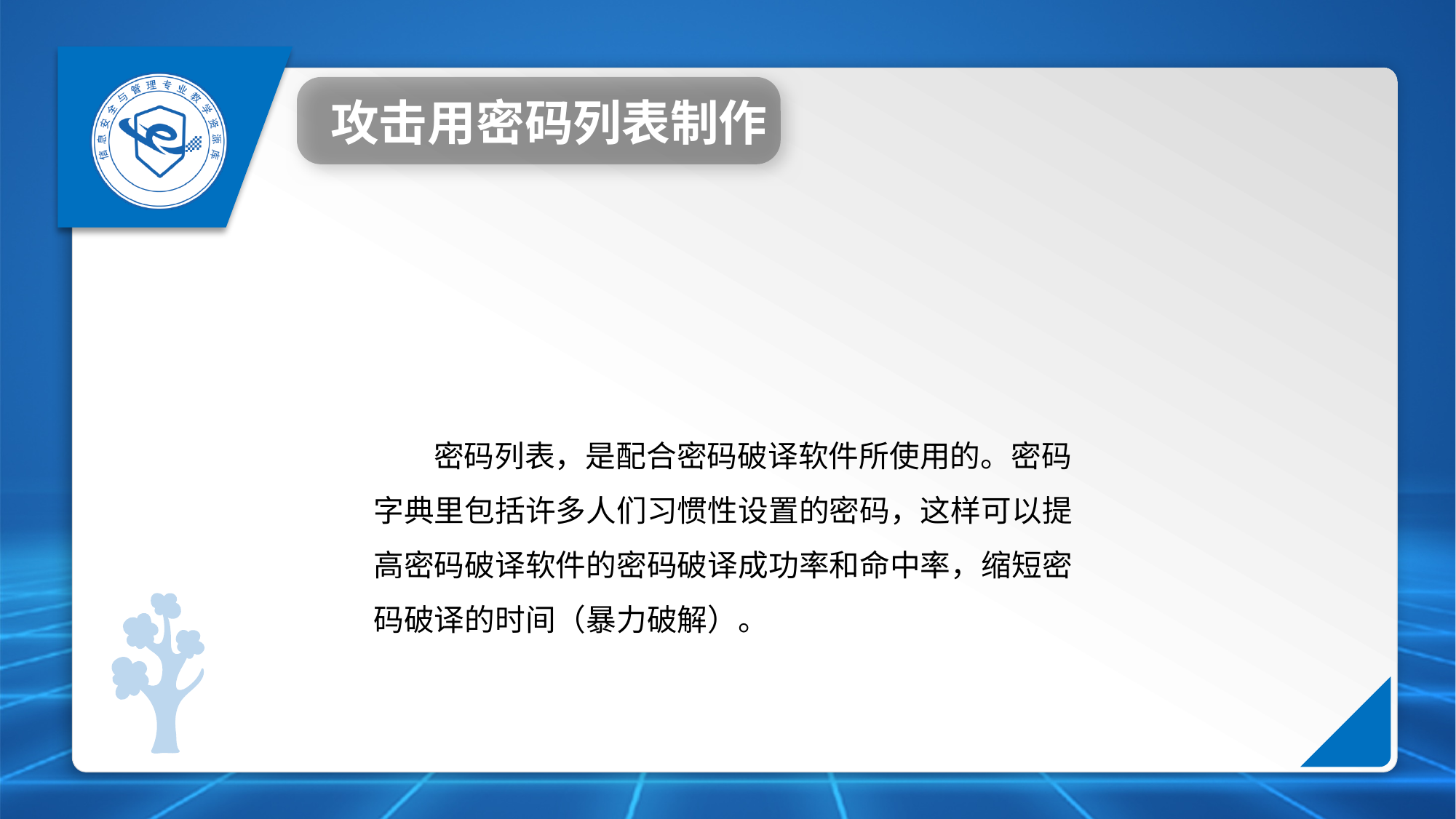

攻击用密码列表制作
密码列表，是配合密码破译软件所使用的。密码字典里包括许多人们习惯性设置的密码，这样可以提高密码破译软件的密码破译成功率和命中率，缩短密码破译的时间（暴力破解）。